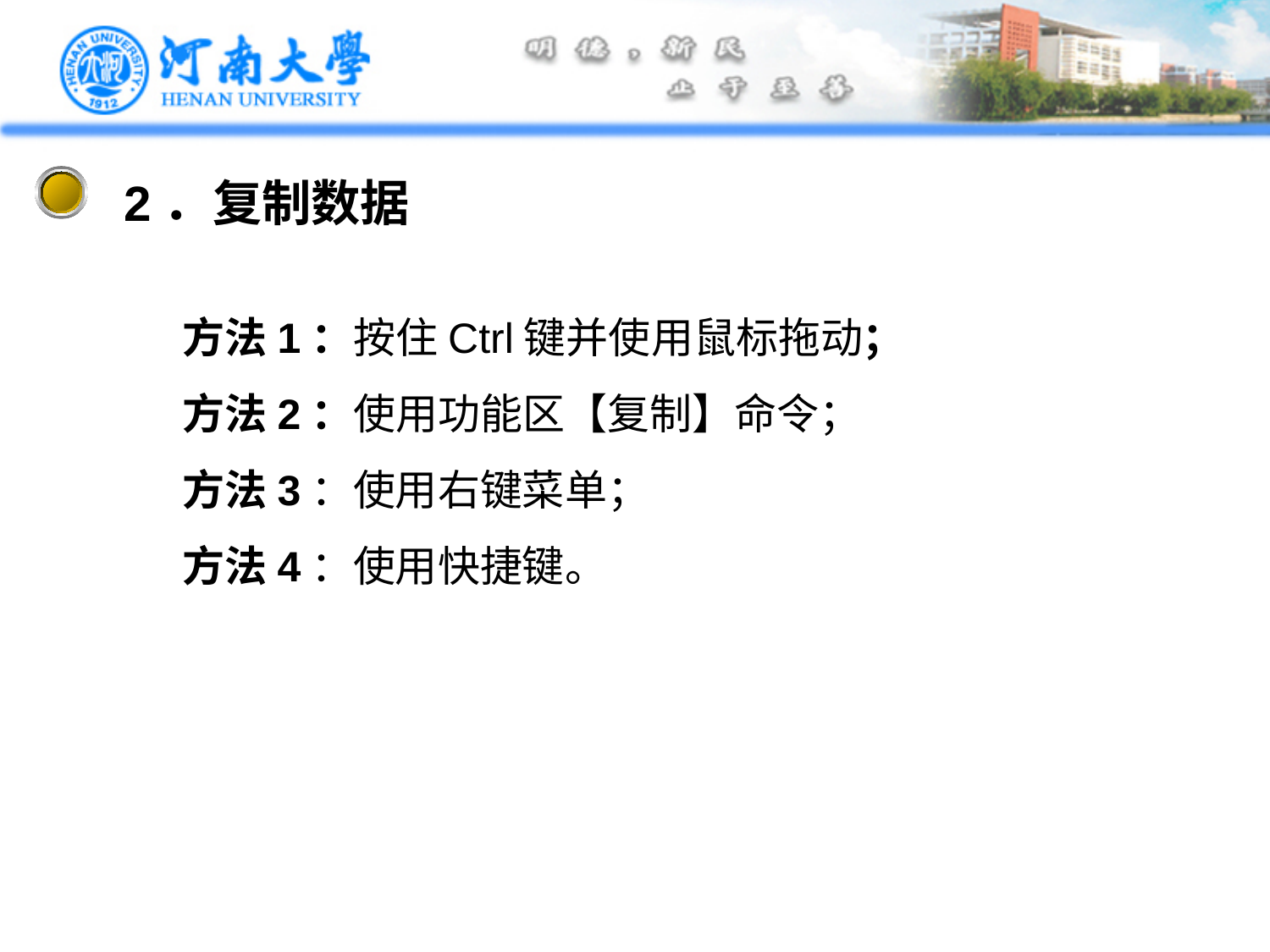

2．复制数据

方法1：按住Ctrl键并使用鼠标拖动；
方法2：使用功能区【复制】命令；
方法3：使用右键菜单；
方法4：使用快捷键。